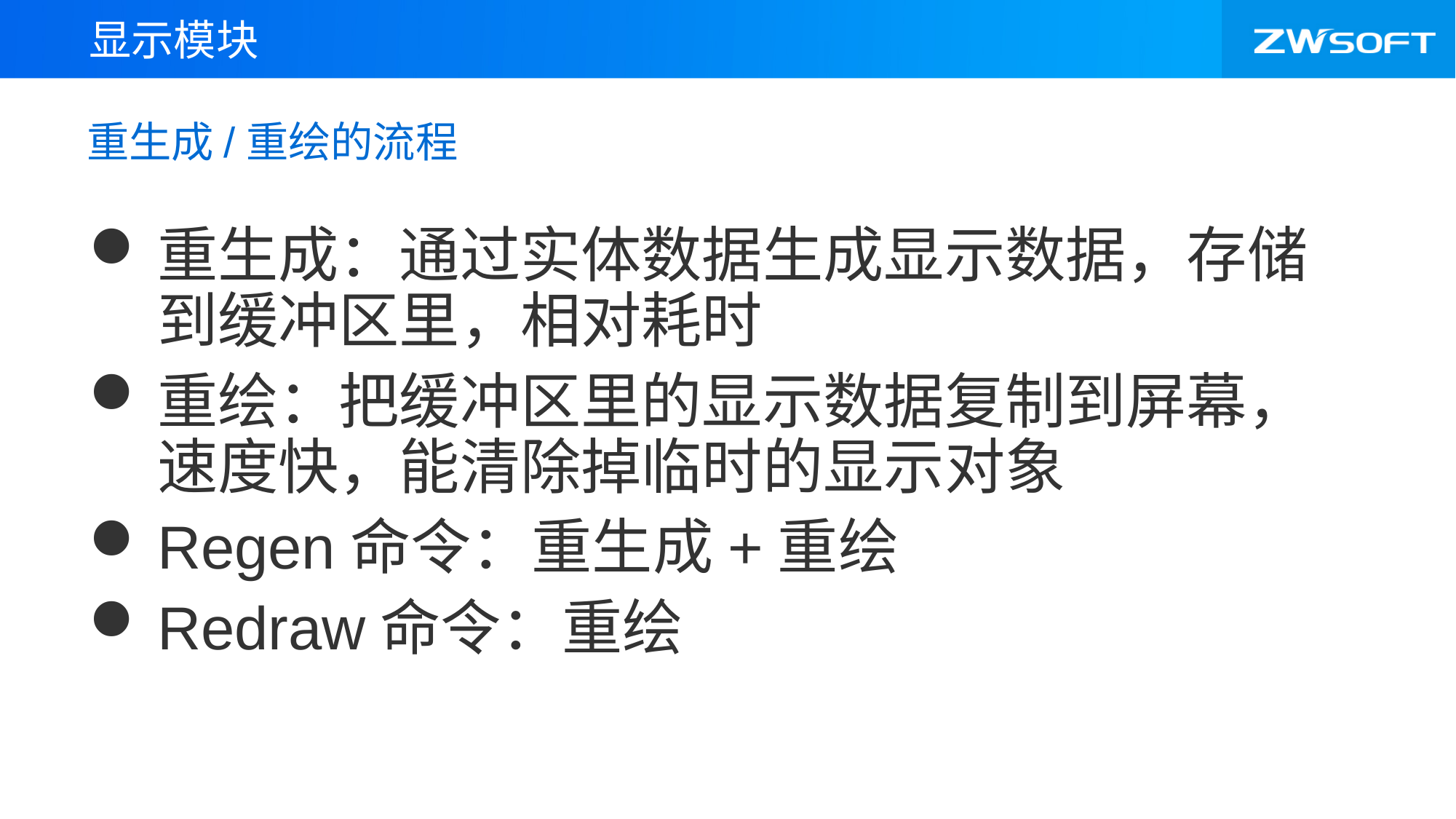

显示模块
# 重生成/重绘的流程
重生成：通过实体数据生成显示数据，存储到缓冲区里，相对耗时
重绘：把缓冲区里的显示数据复制到屏幕，速度快，能清除掉临时的显示对象
Regen命令：重生成+重绘
Redraw命令：重绘